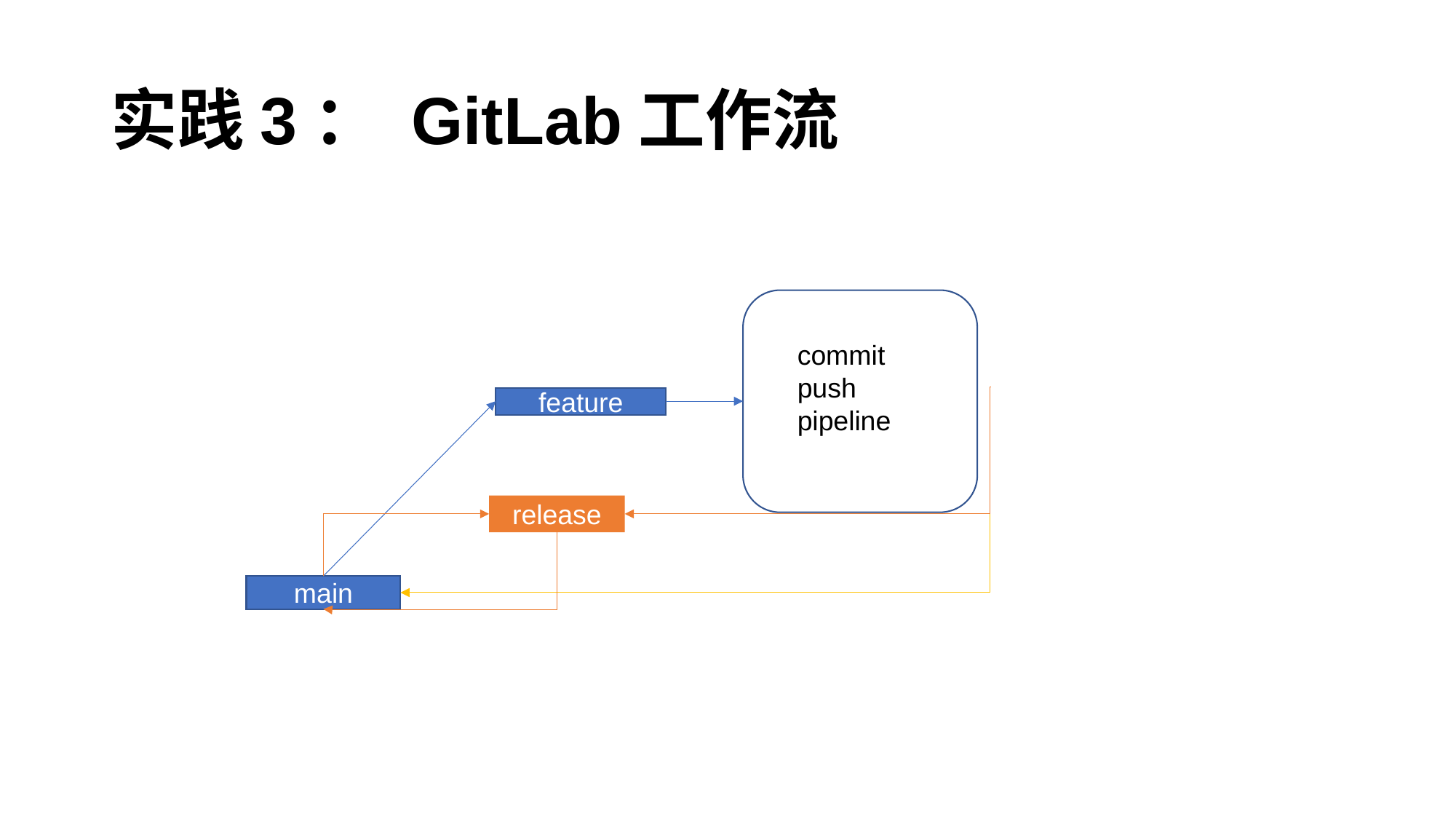

# 实践3： GitLab工作流

commit
push
pipeline
feature
release
main